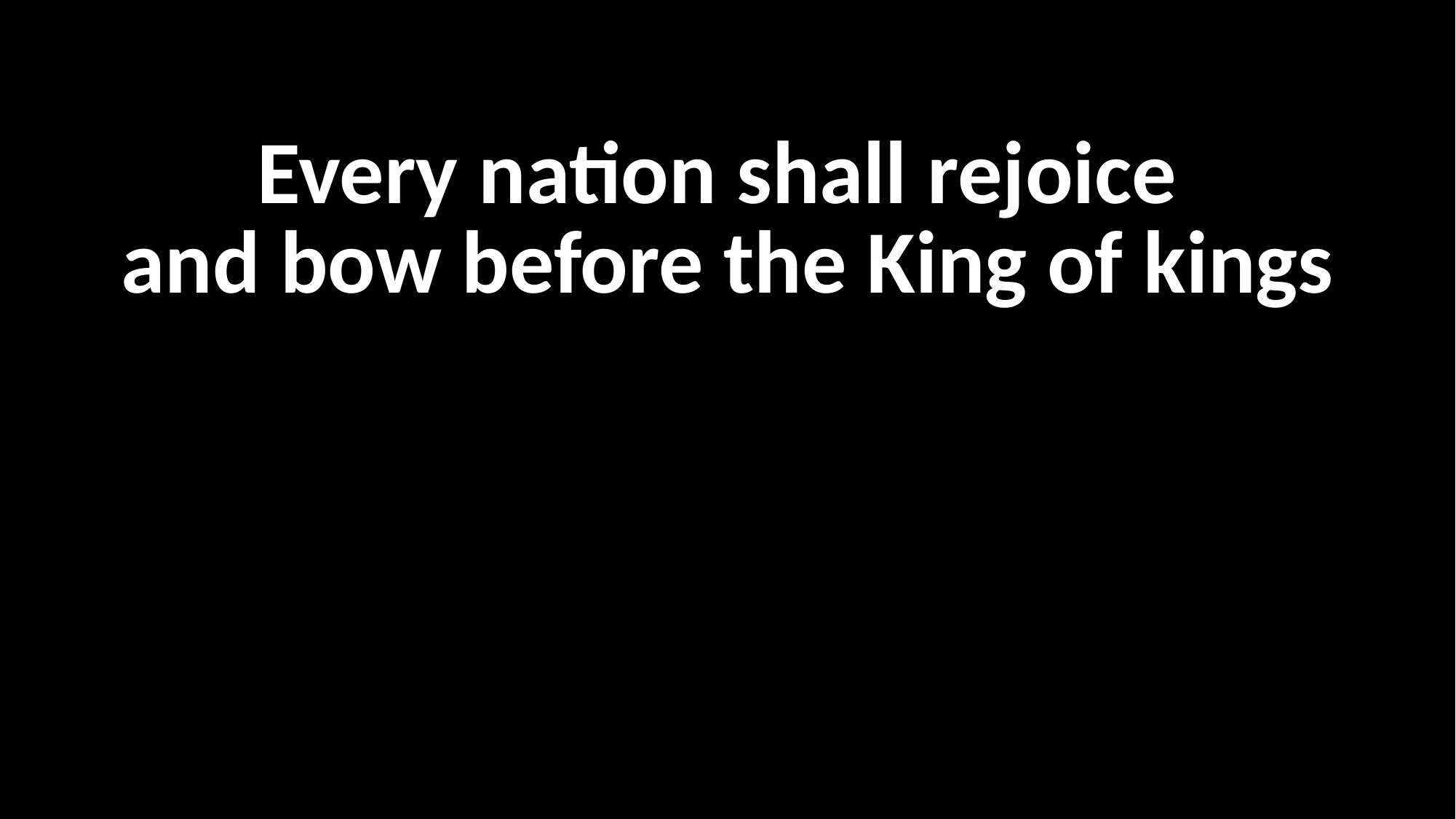

Every nation shall rejoice
and bow before the King of kings

할렐루야 할렐루야 할렐루야
예슈아 예슈아